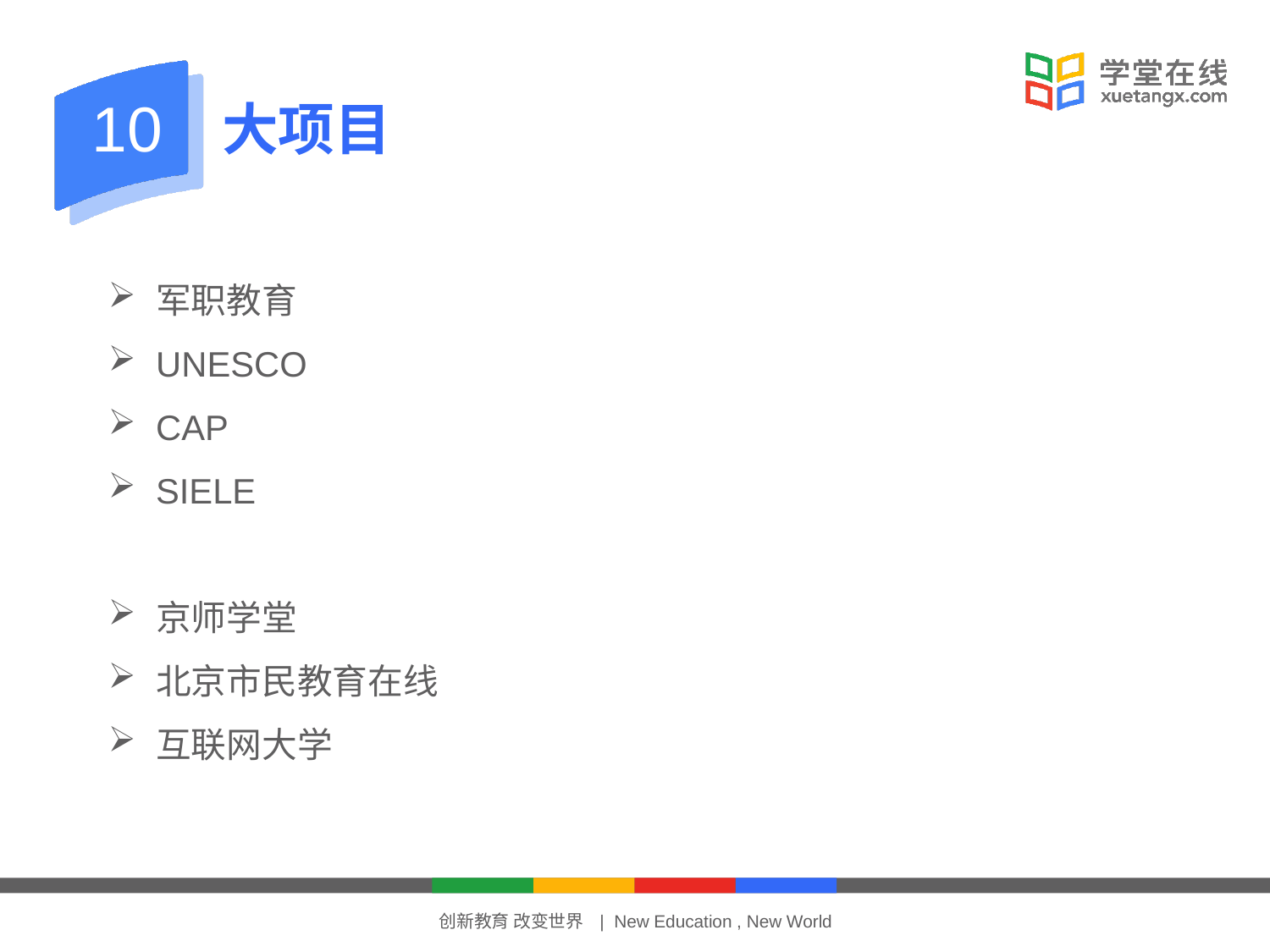

10
大项目
军职教育
UNESCO
CAP
SIELE

京师学堂
北京市民教育在线
互联网大学